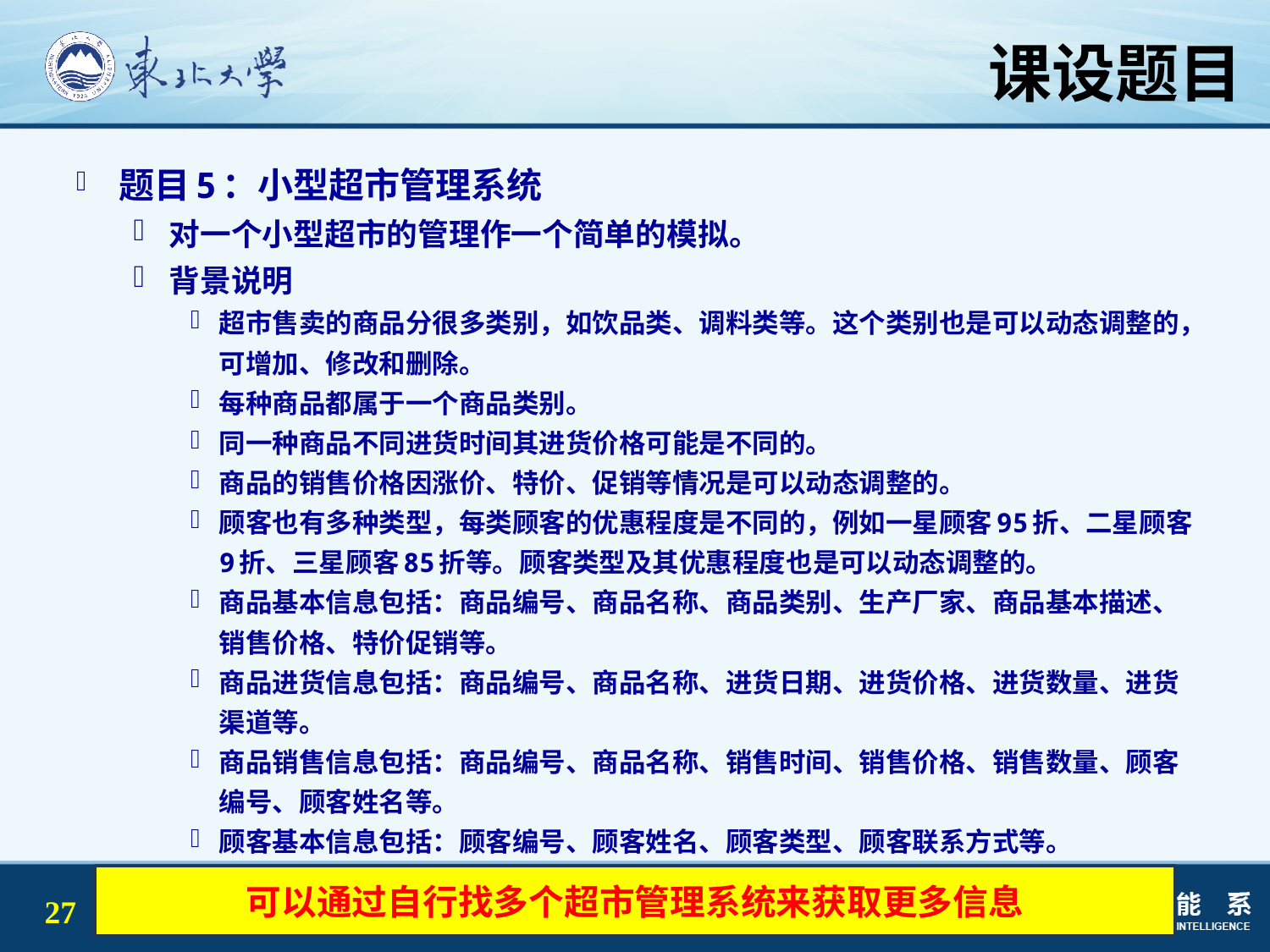

# 课设题目
题目5：小型超市管理系统
对一个小型超市的管理作一个简单的模拟。
背景说明
超市售卖的商品分很多类别，如饮品类、调料类等。这个类别也是可以动态调整的，可增加、修改和删除。
每种商品都属于一个商品类别。
同一种商品不同进货时间其进货价格可能是不同的。
商品的销售价格因涨价、特价、促销等情况是可以动态调整的。
顾客也有多种类型，每类顾客的优惠程度是不同的，例如一星顾客95折、二星顾客9折、三星顾客85折等。顾客类型及其优惠程度也是可以动态调整的。
商品基本信息包括：商品编号、商品名称、商品类别、生产厂家、商品基本描述、销售价格、特价促销等。
商品进货信息包括：商品编号、商品名称、进货日期、进货价格、进货数量、进货渠道等。
商品销售信息包括：商品编号、商品名称、销售时间、销售价格、销售数量、顾客编号、顾客姓名等。
顾客基本信息包括：顾客编号、顾客姓名、顾客类型、顾客联系方式等。
可以通过自行找多个超市管理系统来获取更多信息